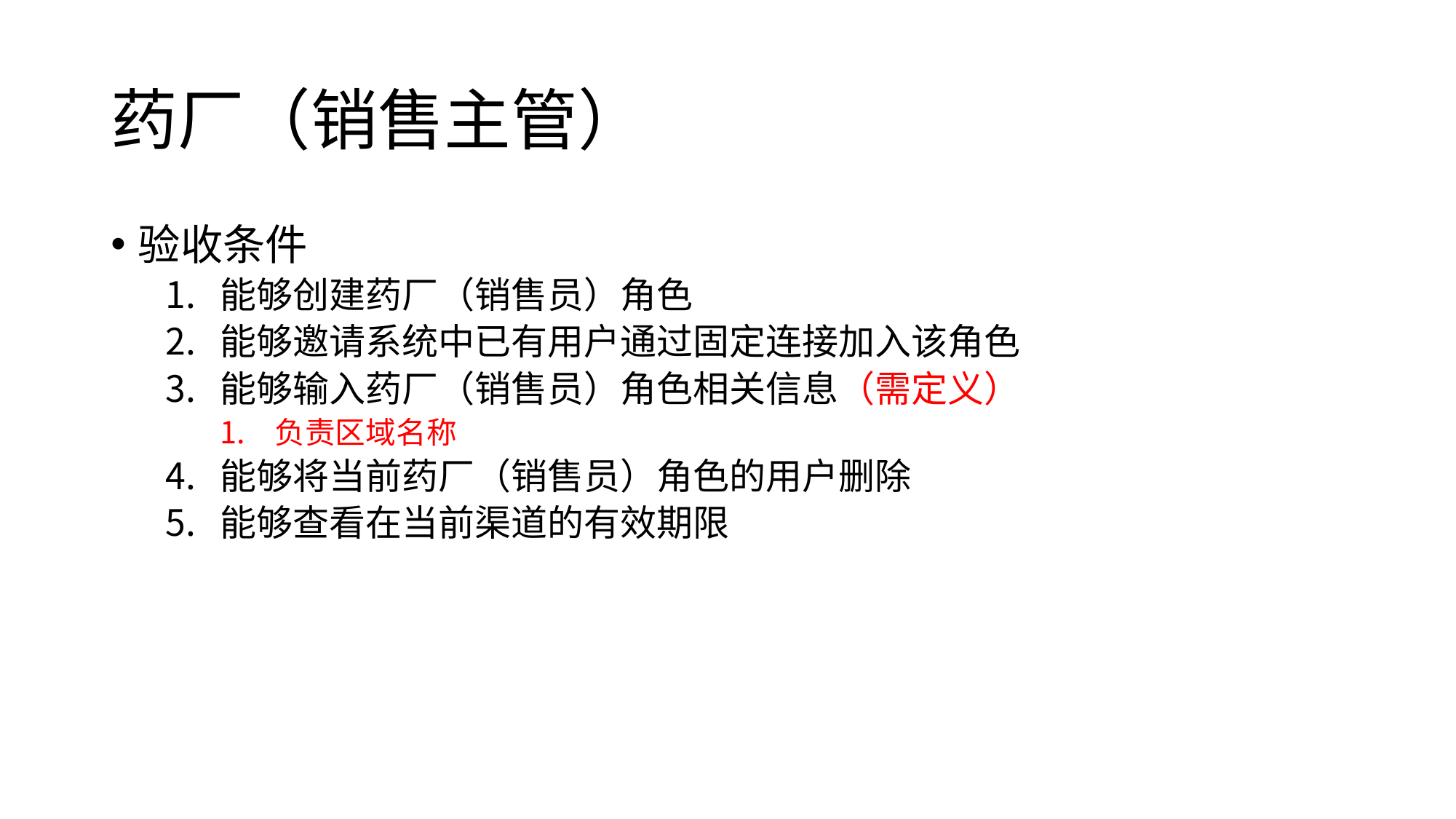

# 药厂（销售主管）
验收条件
能够创建药厂（销售员）角色
能够邀请系统中已有用户通过固定连接加入该角色
能够输入药厂（销售员）角色相关信息（需定义）
负责区域名称
能够将当前药厂（销售员）角色的用户删除
能够查看在当前渠道的有效期限